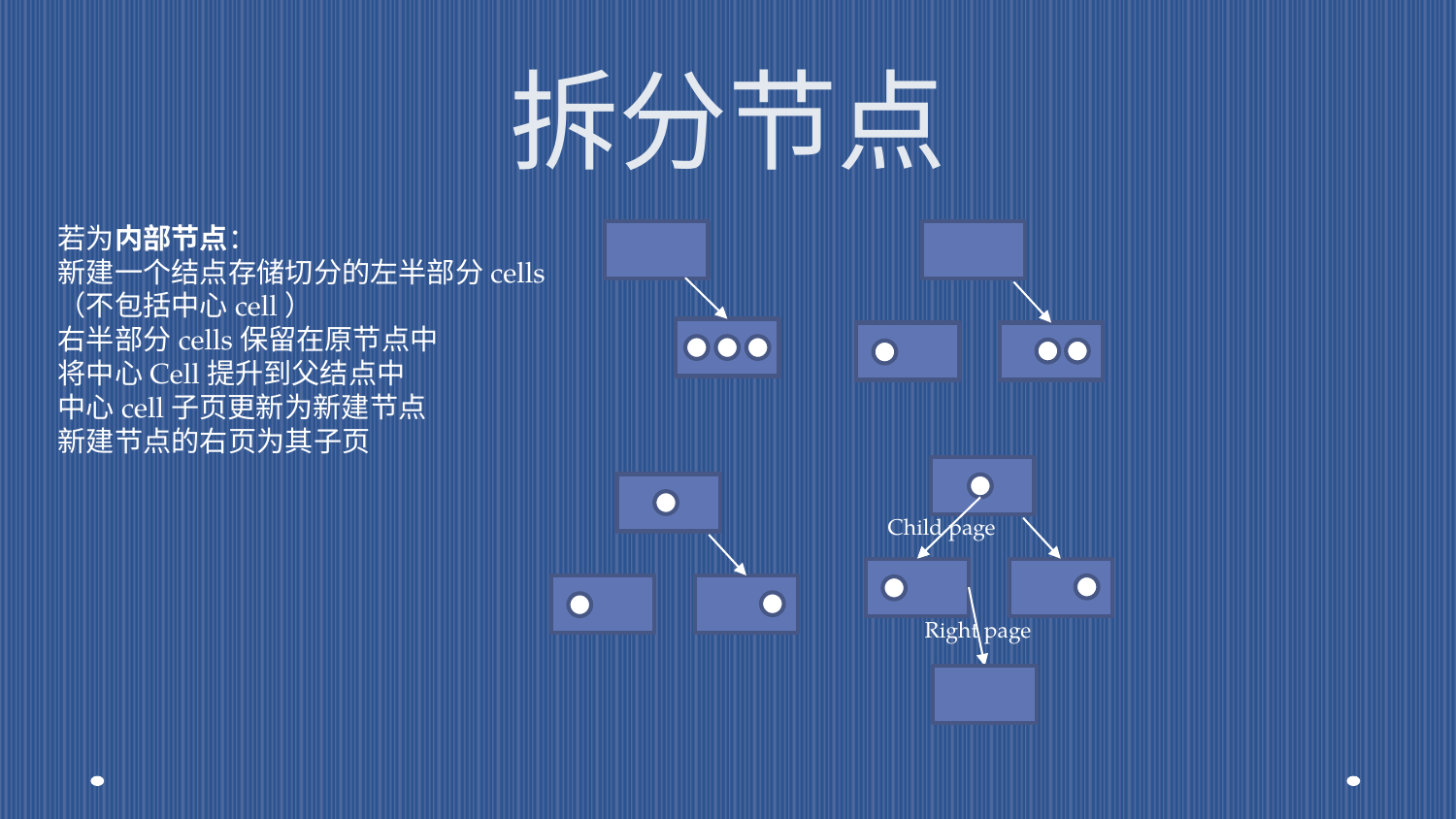

# 拆分节点
若为内部节点：
新建一个结点存储切分的左半部分cells
（不包括中心cell）
右半部分cells保留在原节点中
将中心Cell提升到父结点中
中心cell子页更新为新建节点
新建节点的右页为其子页

Child page

Right page